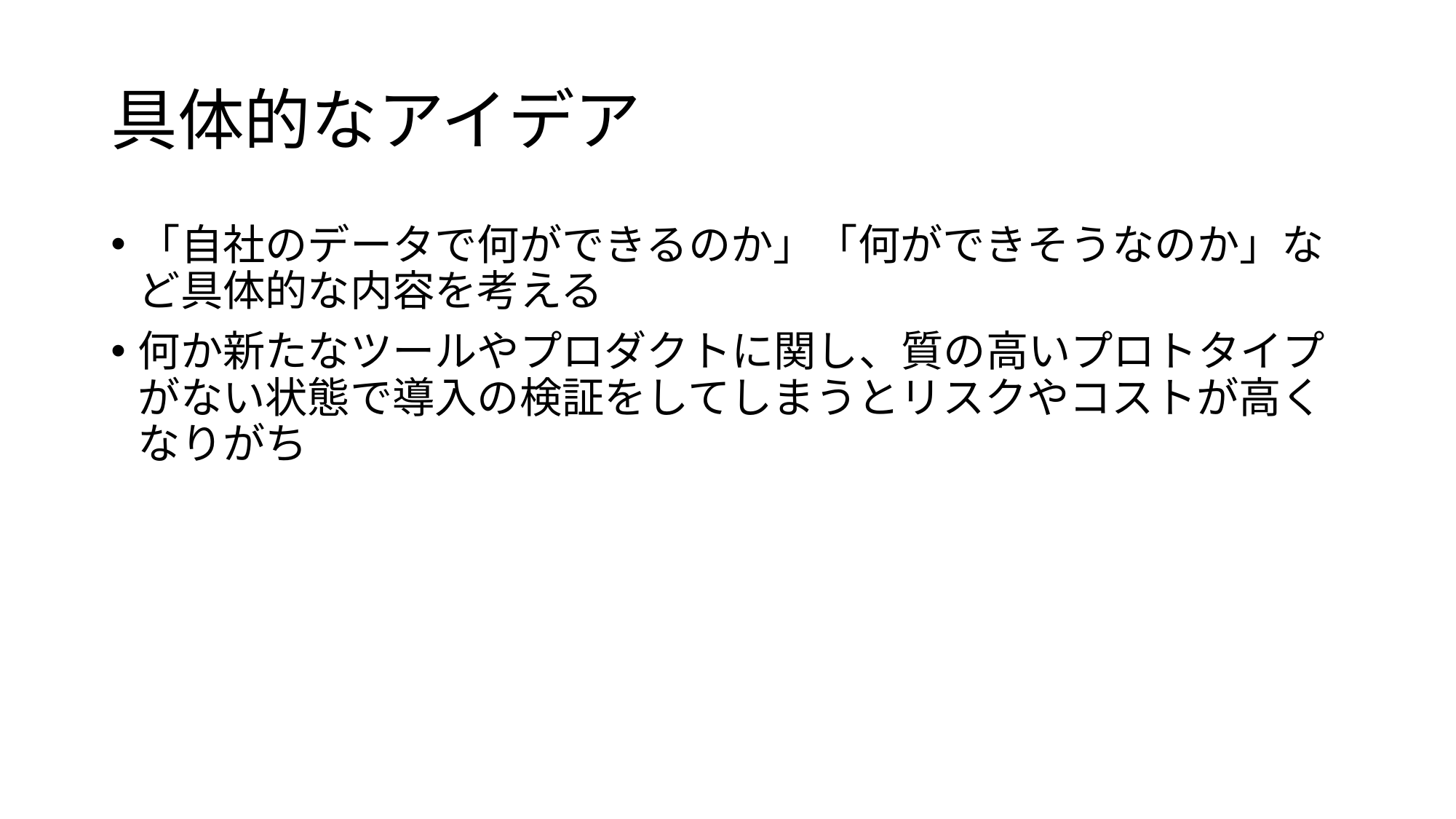

# 具体的なアイデア
「自社のデータで何ができるのか」「何ができそうなのか」など具体的な内容を考える
何か新たなツールやプロダクトに関し、質の高いプロトタイプがない状態で導入の検証をしてしまうとリスクやコストが高くなりがち